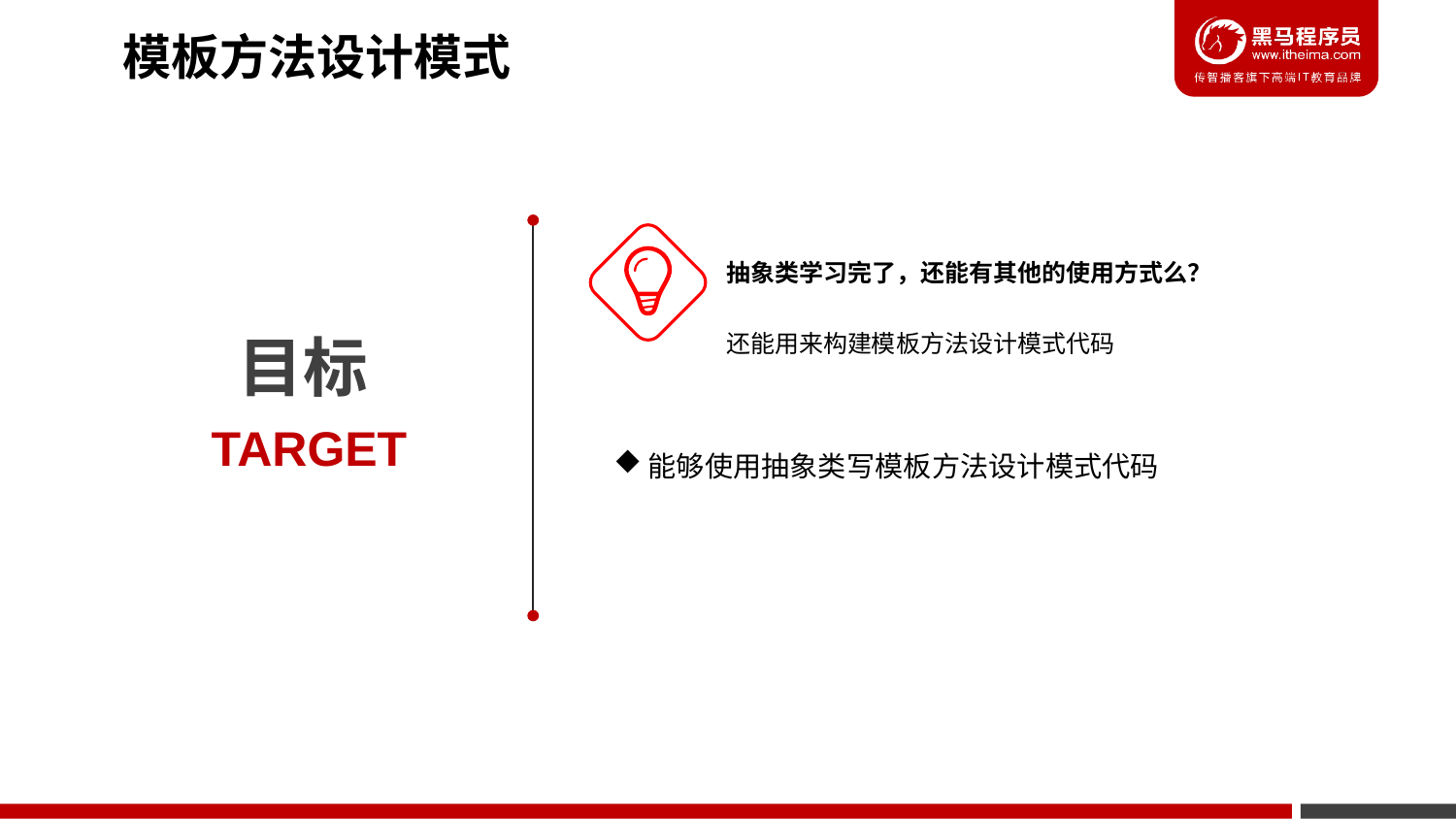

模板方法设计模式

抽象类学习完了，还能有其他的使用方式么？
还能用来构建模板方法设计模式代码
能够使用抽象类写模板方法设计模式代码